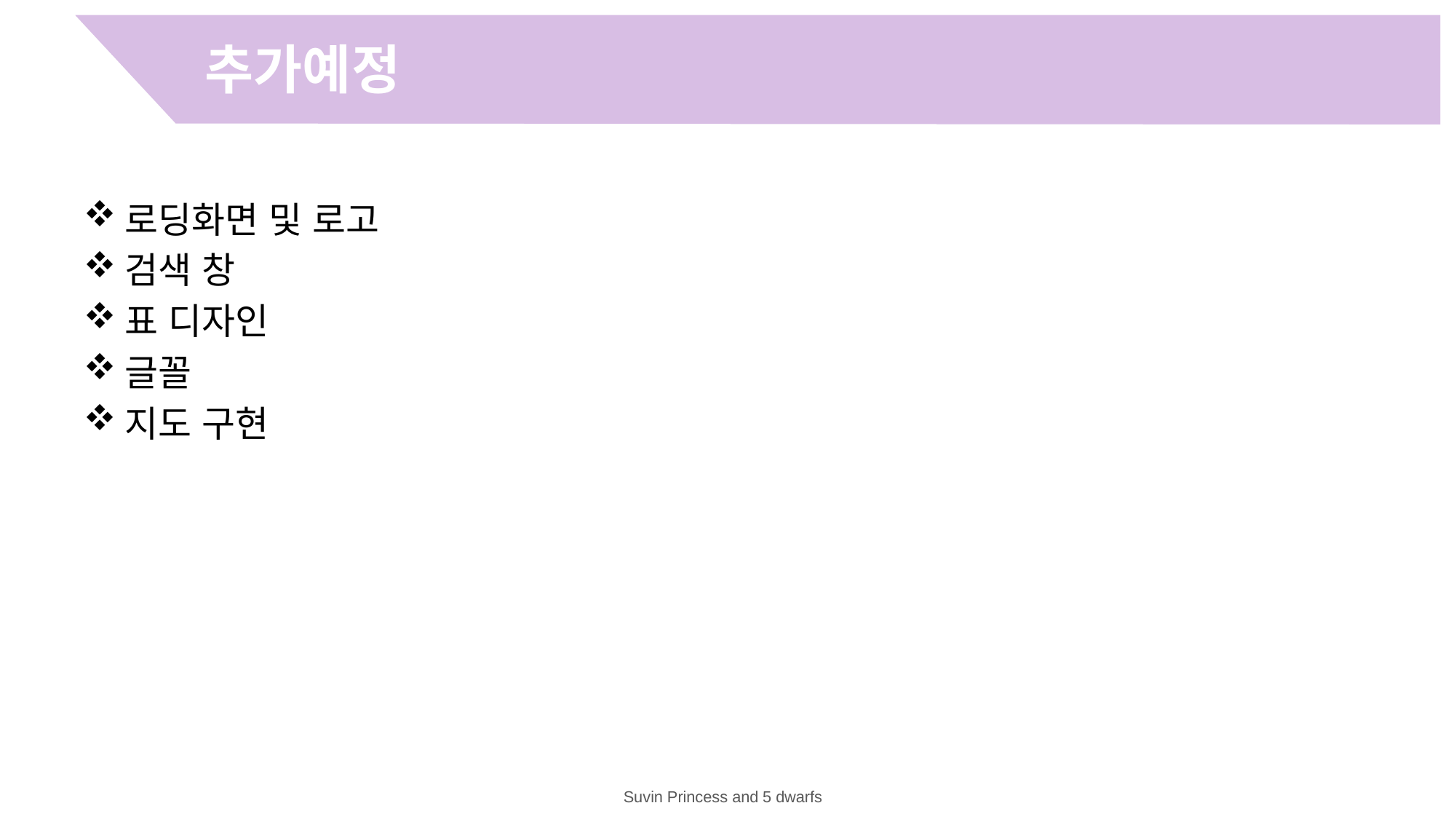

추가예정
로딩화면 및 로고
검색 창
표 디자인
글꼴
지도 구현

Suvin Princess and 5 dwarfs